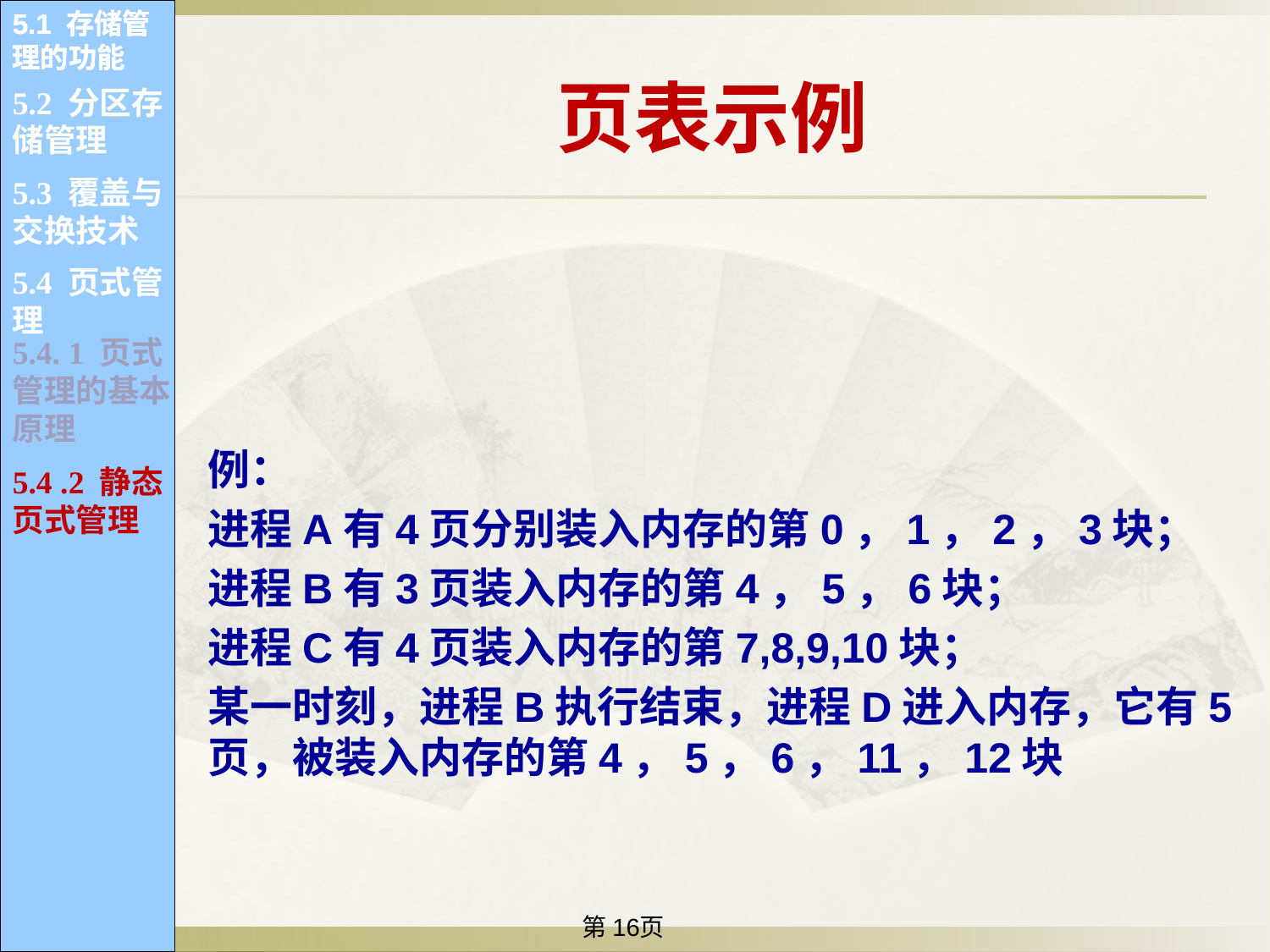

5.1 存储管理的功能

5.1 存储管理的功能
5.1 存储管理的功能
5.1 存储管理的功能

5.1 存储管理的功能

5.1 存储管理的功能
5.1 存储管理的功能
5.1 存储管理的功能

5.1 存储管理的功能

5.1 存储管理的功能
5.1 存储管理的功能
5.1 存储管理的功能
页表示例
5.2 分区存储管理
5.1.1 内存的分配和回收
5.1.2 内存空间的共享
5.1.2 内存空间的共享
5.3 覆盖与交换技术
例：
进程A有4页分别装入内存的第0，1，2，3块；
进程B有3页装入内存的第4，5，6块；
进程C有4页装入内存的第7,8,9,10块；
某一时刻，进程B执行结束，进程D进入内存，它有5页，被装入内存的第4，5，6，11，12块

5.1.3 存储保护
5.1.3 存储保护
5.4 页式管理
5.1.4 内存空间的扩充
5.4. 1 页式管理的基本原理
5.4 .2 静态页式管理